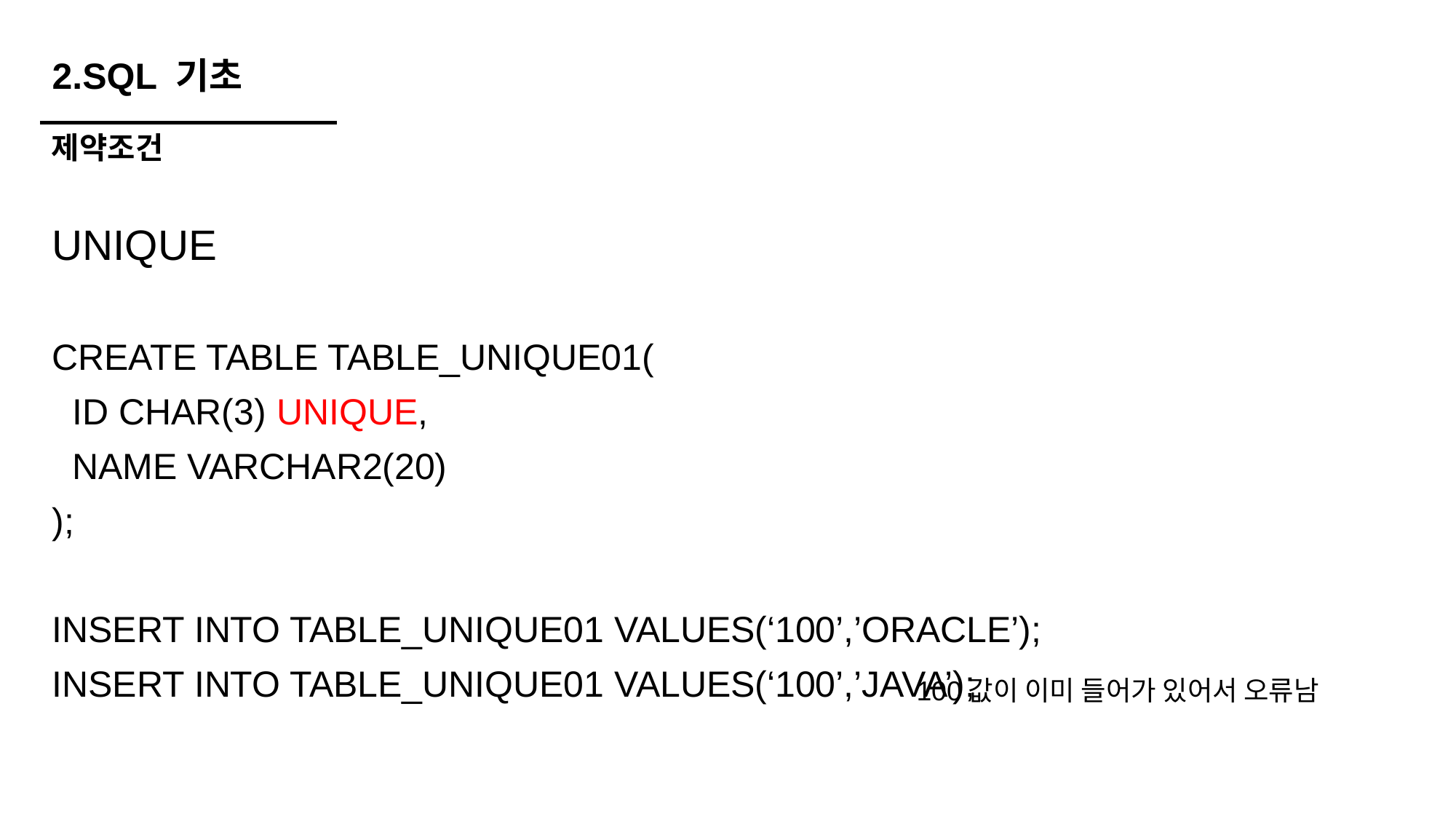

# 2.SQL 기초
제약조건
UNIQUE

CREATE TABLE TABLE_UNIQUE01(
  ID CHAR(3) UNIQUE,
  NAME VARCHAR2(20)
);

INSERT INTO TABLE_UNIQUE01 VALUES(‘100’,’ORACLE’);
INSERT INTO TABLE_UNIQUE01 VALUES(‘100’,’JAVA’);
100값이 이미 들어가 있어서 오류남